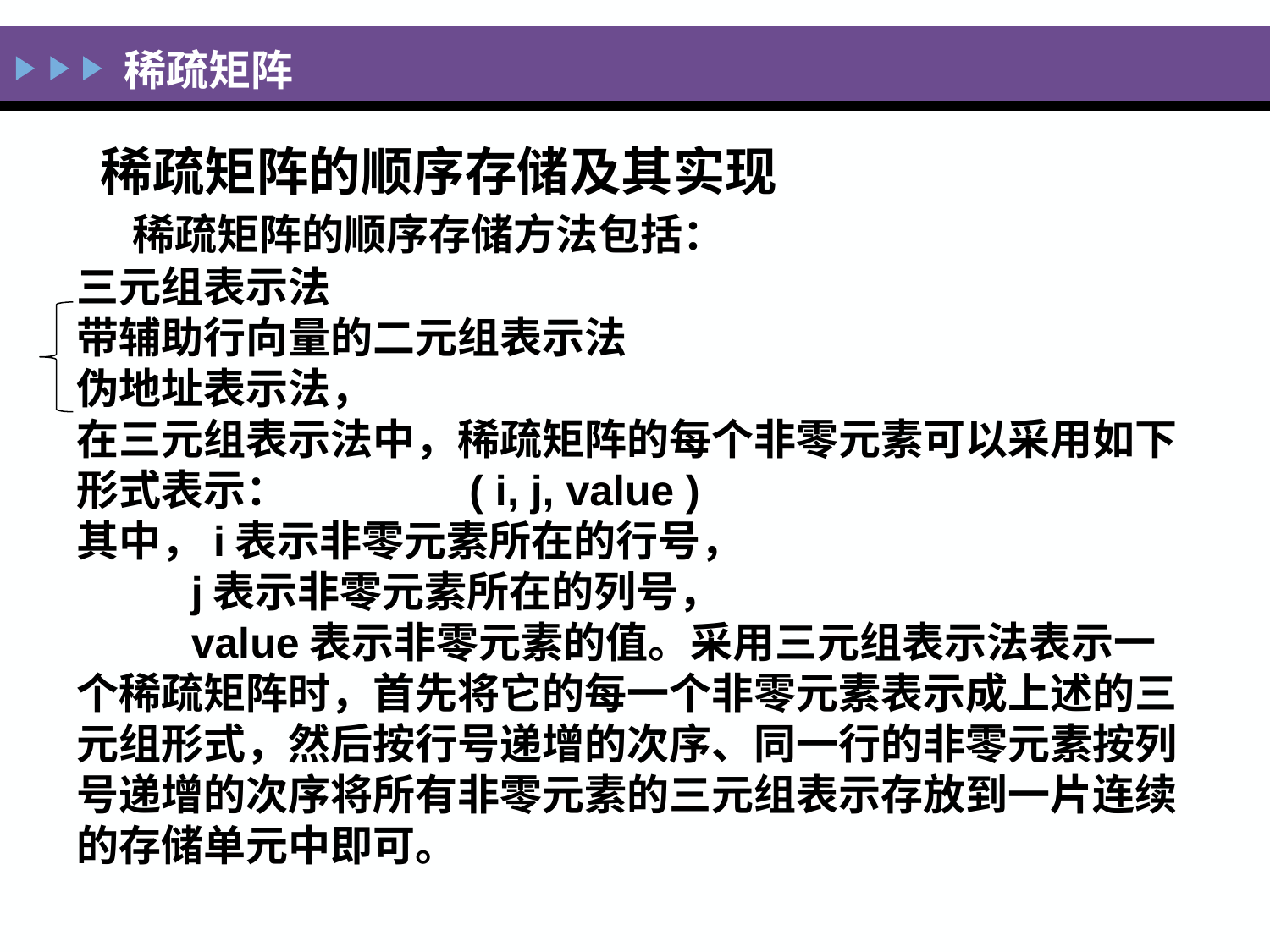

稀疏矩阵
# 稀疏矩阵的顺序存储及其实现 稀疏矩阵的顺序存储方法包括： 三元组表示法 带辅助行向量的二元组表示法 伪地址表示法， 在三元组表示法中，稀疏矩阵的每个非零元素可以采用如下形式表示：                  ( i, j, value ) 其中，i表示非零元素所在的行号， j表示非零元素所在的列号， value表示非零元素的值。采用三元组表示法表示一个稀疏矩阵时，首先将它的每一个非零元素表示成上述的三元组形式，然后按行号递增的次序、同一行的非零元素按列号递增的次序将所有非零元素的三元组表示存放到一片连续的存储单元中即可。